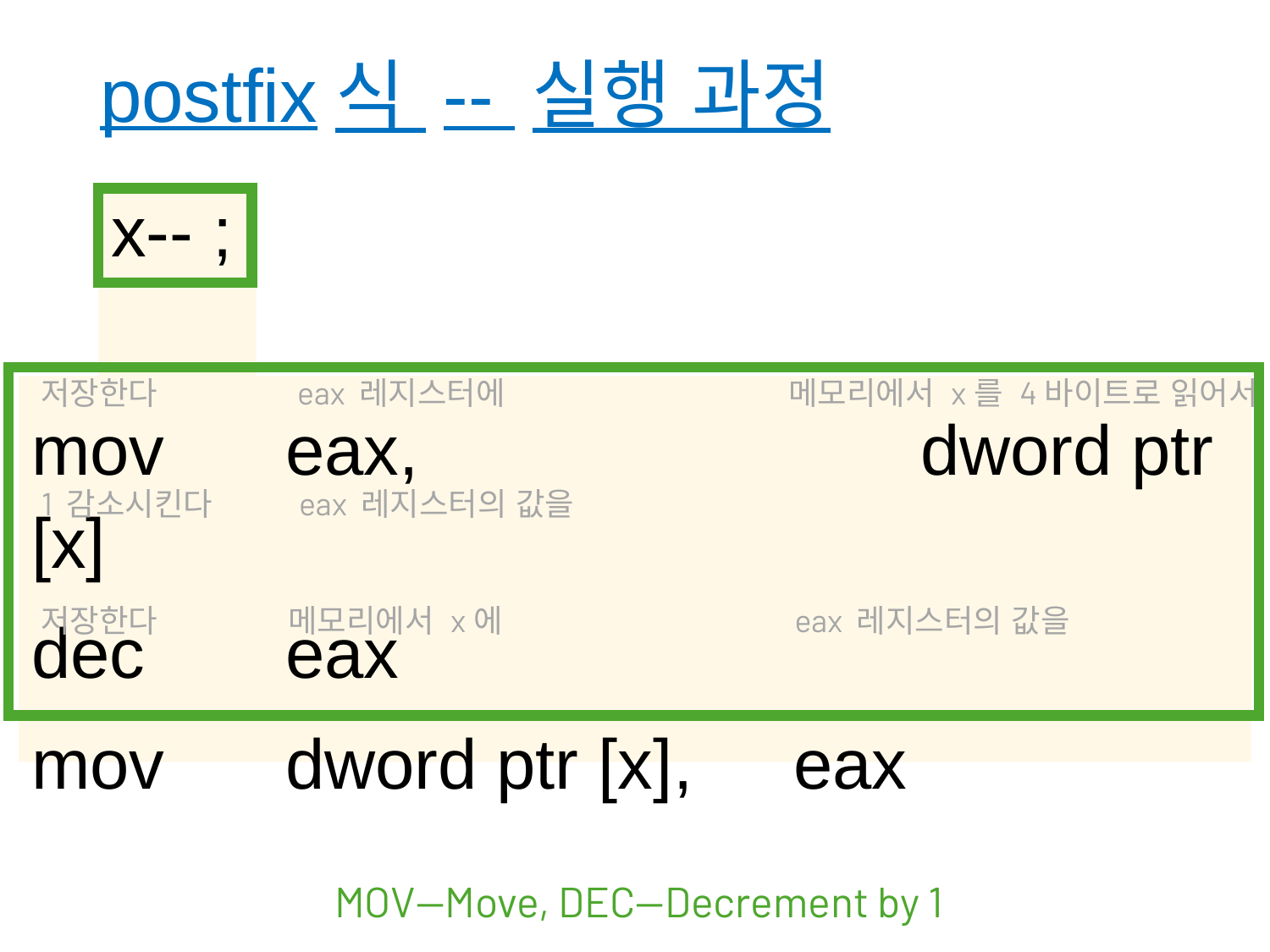

# postfix식 -- 실행 과정

x-- ;

저장한다
eax 레지스터에
메모리에서 x를 4바이트로 읽어서
mov	eax,				dword ptr [x]
dec		eax
mov	dword ptr [x],	eax
1 감소시킨다
eax 레지스터의 값을
저장한다
메모리에서 x에
eax 레지스터의 값을
MOV—Move, DEC—Decrement by 1